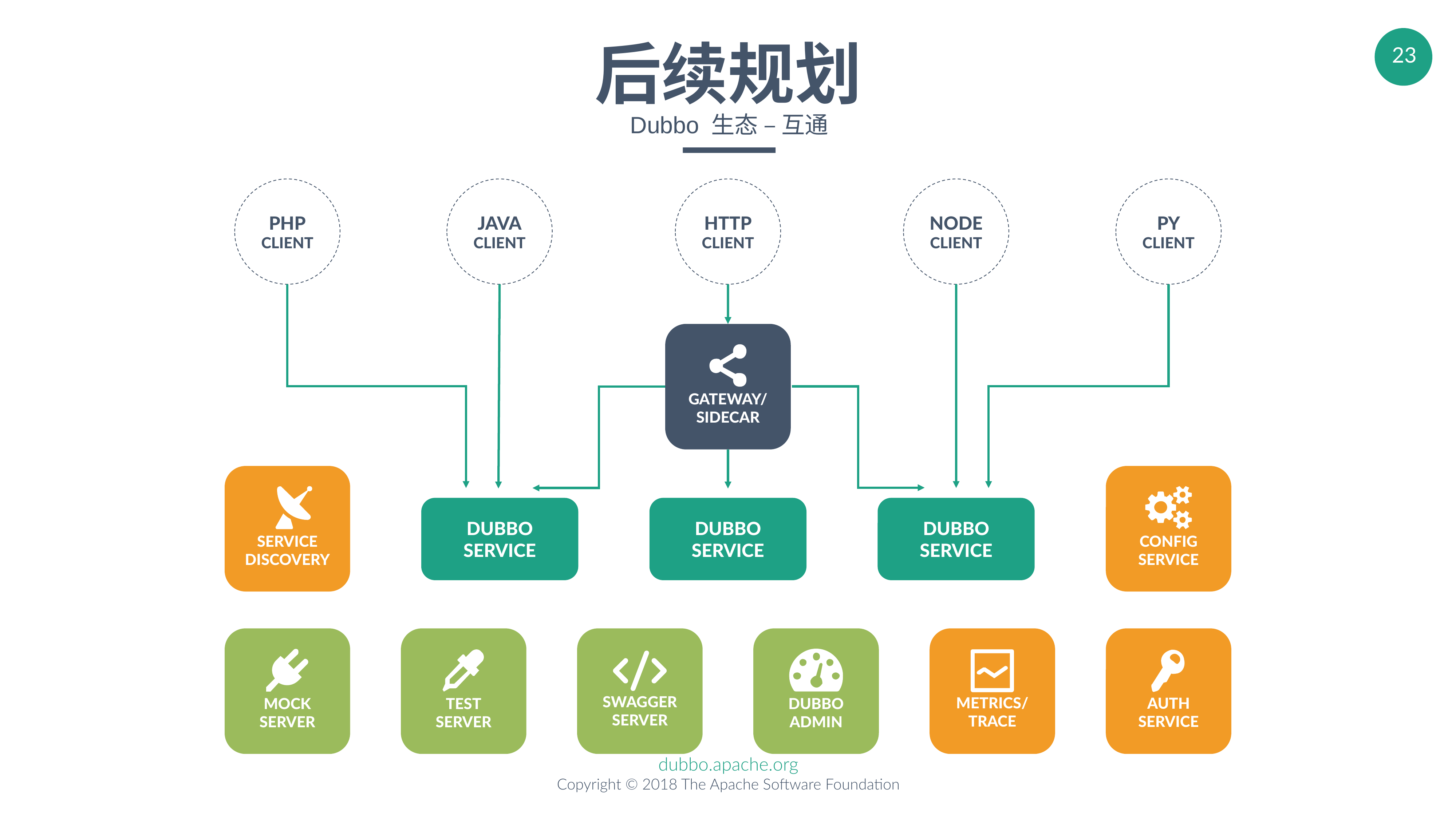

后续规划
Dubbo 生态 – 互通

PHP
CLIENT
JAVA
CLIENT
HTTP
CLIENT
NODE
CLIENT
PY
CLIENT

GATEWAY/
SIDECAR

SERVICE
DISCOVERY

CONFIG
SERVICE
DUBBO
SERVICE
DUBBO
SERVICE
DUBBO
SERVICE

MOCK
SERVER

TEST
SERVER

SWAGGER
SERVER

DUBBO
ADMIN

METRICS/
TRACE

AUTH
SERVICE